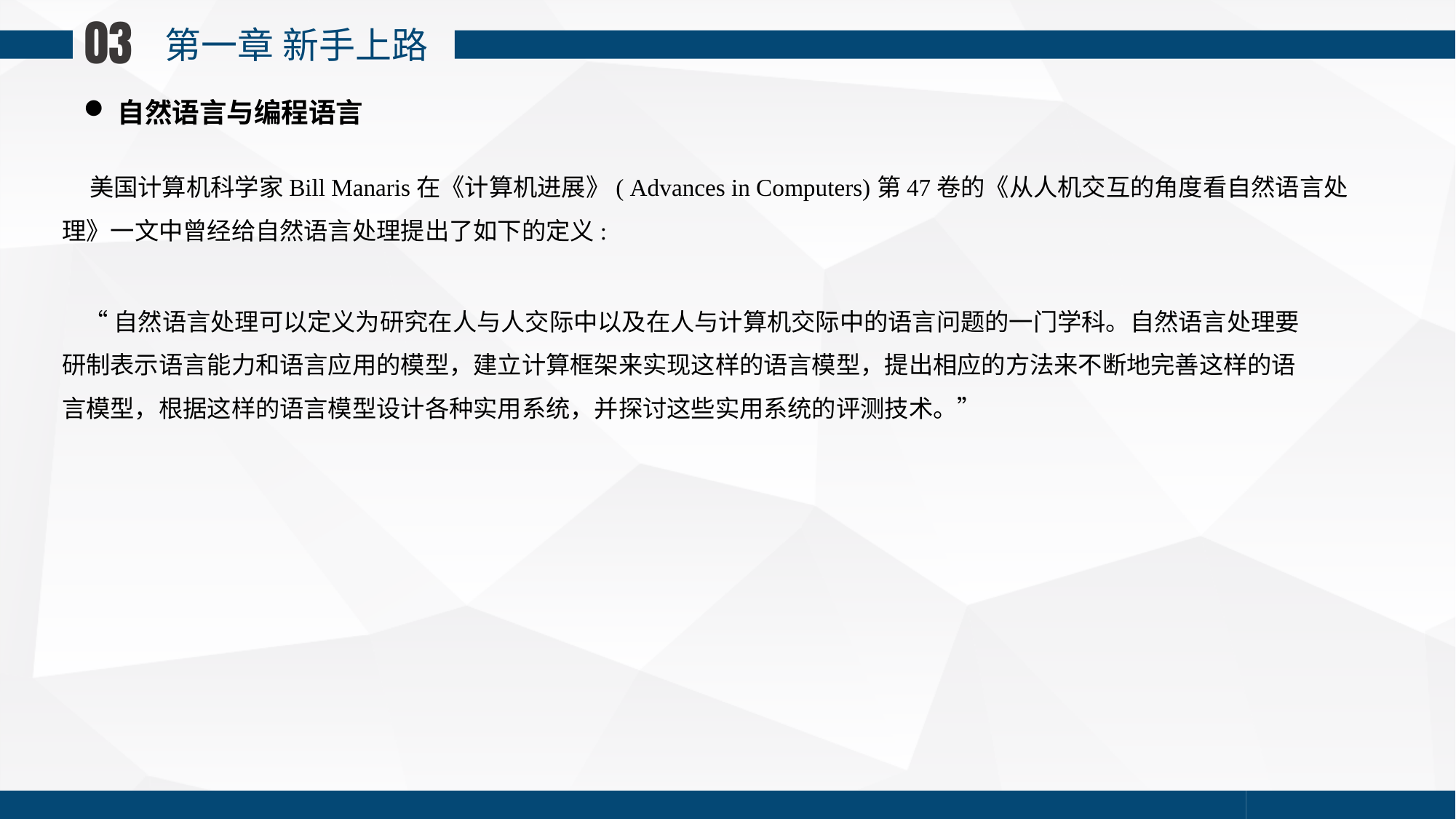

03
 第一章 新手上路

自然语言与编程语言
    美国计算机科学家Bill Manaris在《计算机进展》( Advances in Computers)第47卷的《从人机交互的角度看自然语言处理》一文中曾经给自然语言处理提出了如下的定义:
    “自然语言处理可以定义为研究在人与人交际中以及在人与计算机交际中的语言问题的一门学科。自然语言处理要研制表示语言能力和语言应用的模型，建立计算框架来实现这样的语言模型，提出相应的方法来不断地完善这样的语言模型，根据这样的语言模型设计各种实用系统，并探讨这些实用系统的评测技术。”